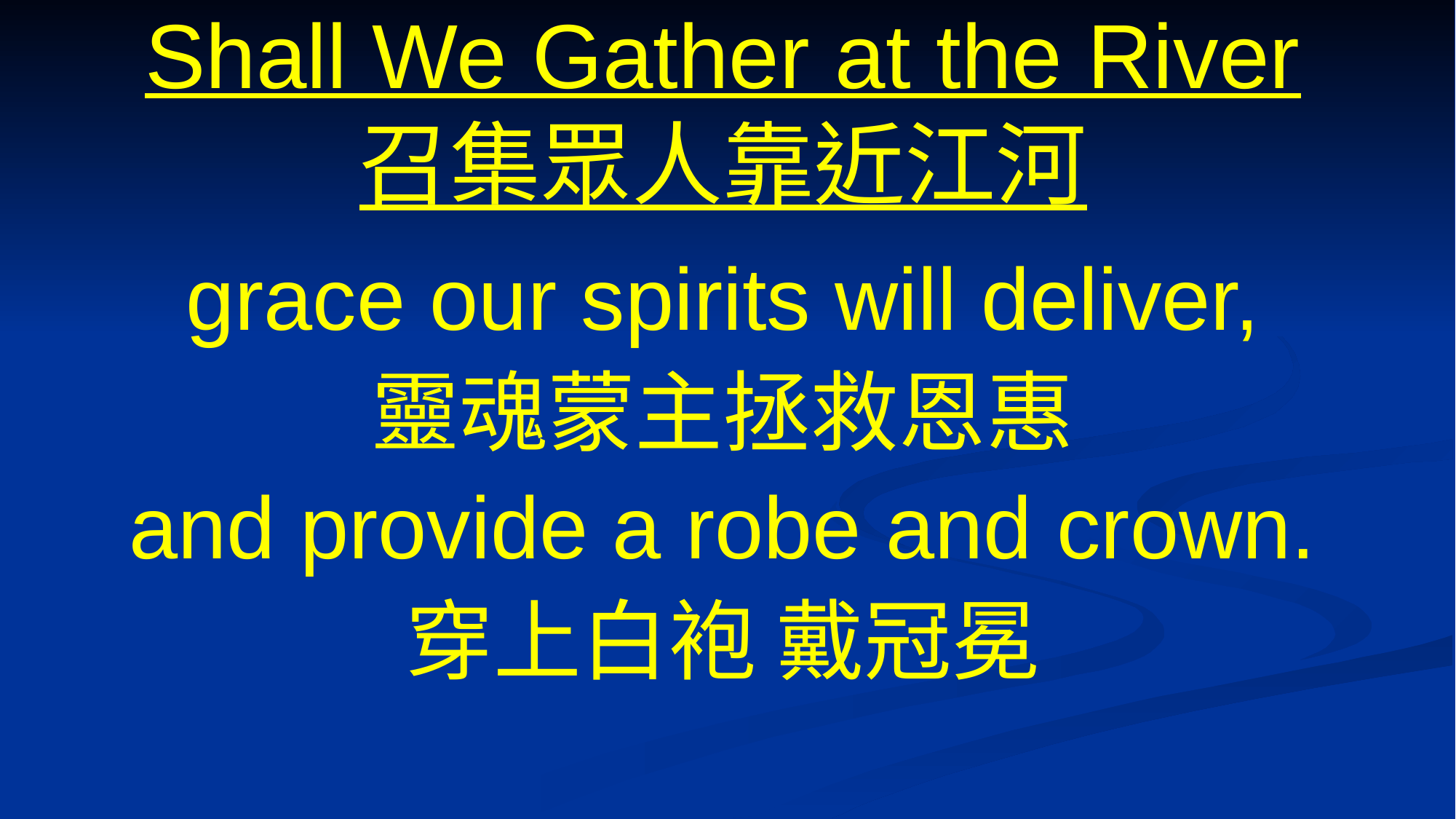

# Shall We Gather at the River 召集眾人靠近江河
grace our spirits will deliver,
靈魂蒙主拯救恩惠
and provide a robe and crown.
穿上白袍 戴冠冕